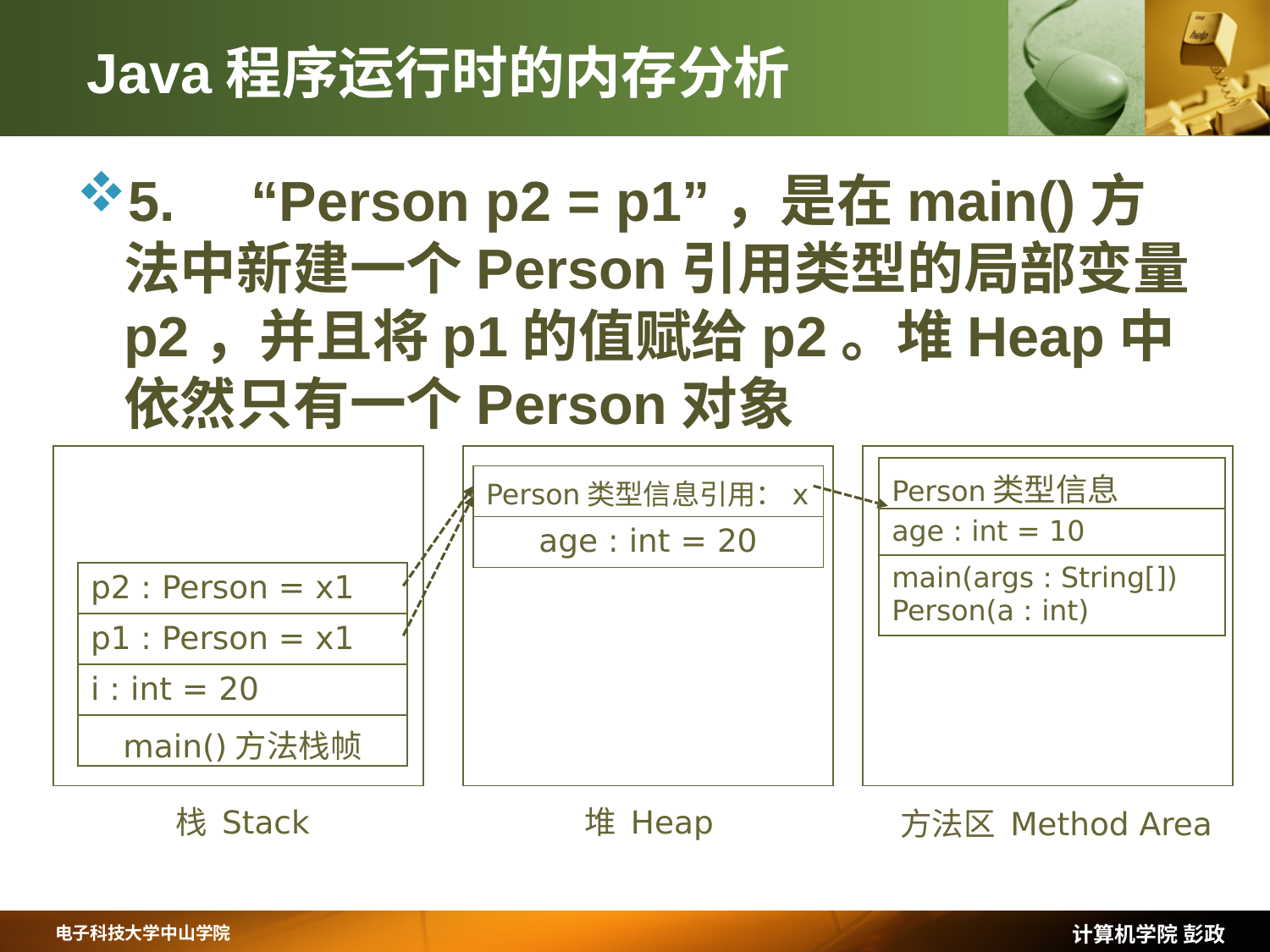

# Java程序运行时的内存分析
5.	“Person p2 = p1”，是在main()方法中新建一个Person引用类型的局部变量p2，并且将p1的值赋给p2。堆Heap中依然只有一个Person对象
|  |
| --- |
|  |
| --- |
|  |
| --- |
| Person类型信息 |
| --- |
| age : int = 10 |
| main(args : String[]) Person(a : int) |
| Person类型信息引用：x |
| --- |
| age : int = 20 |
| p2 : Person = x1 |
| --- |
| p1 : Person = x1 |
| i : int = 20 |
| main()方法栈帧 |
栈 Stack
堆 Heap
方法区 Method Area
计算机学院 彭政
电子科技大学中山学院